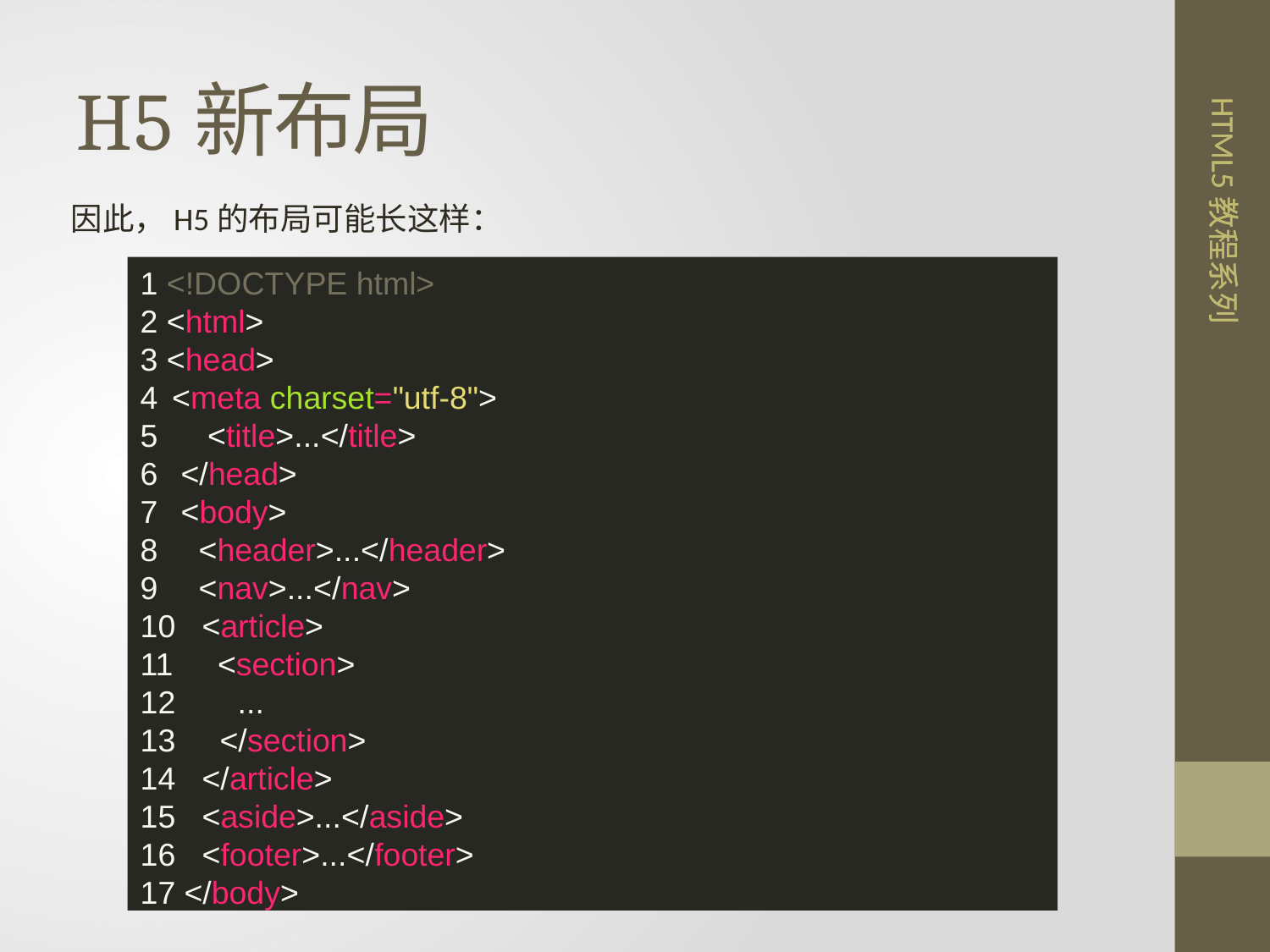

# H5新布局
因此，H5的布局可能长这样：
1 <!DOCTYPE html>
2 <html>
3 <head>
<meta charset="utf-8">
    <title>...</title>
 </head>
 <body>
   <header>...</header>
   <nav>...</nav>
   <article>
     <section>
       ...
     </section>
   </article>
   <aside>...</aside>
   <footer>...</footer>
 </body>